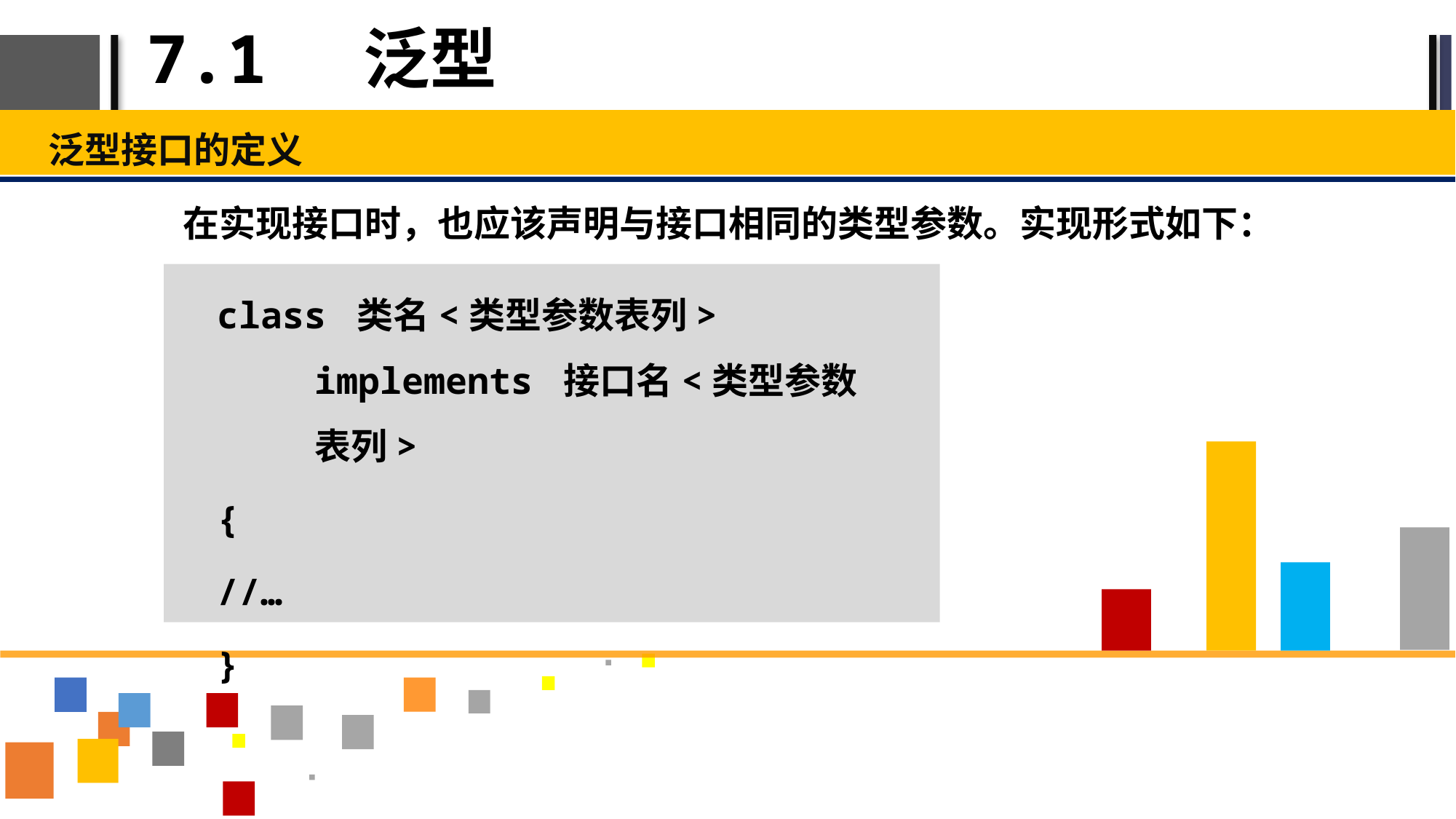

# 7.1  泛型

泛型接口的定义
在实现接口时，也应该声明与接口相同的类型参数。实现形式如下：

class 类名<类型参数表列> implements 接口名<类型参数表列>
{
//…
}